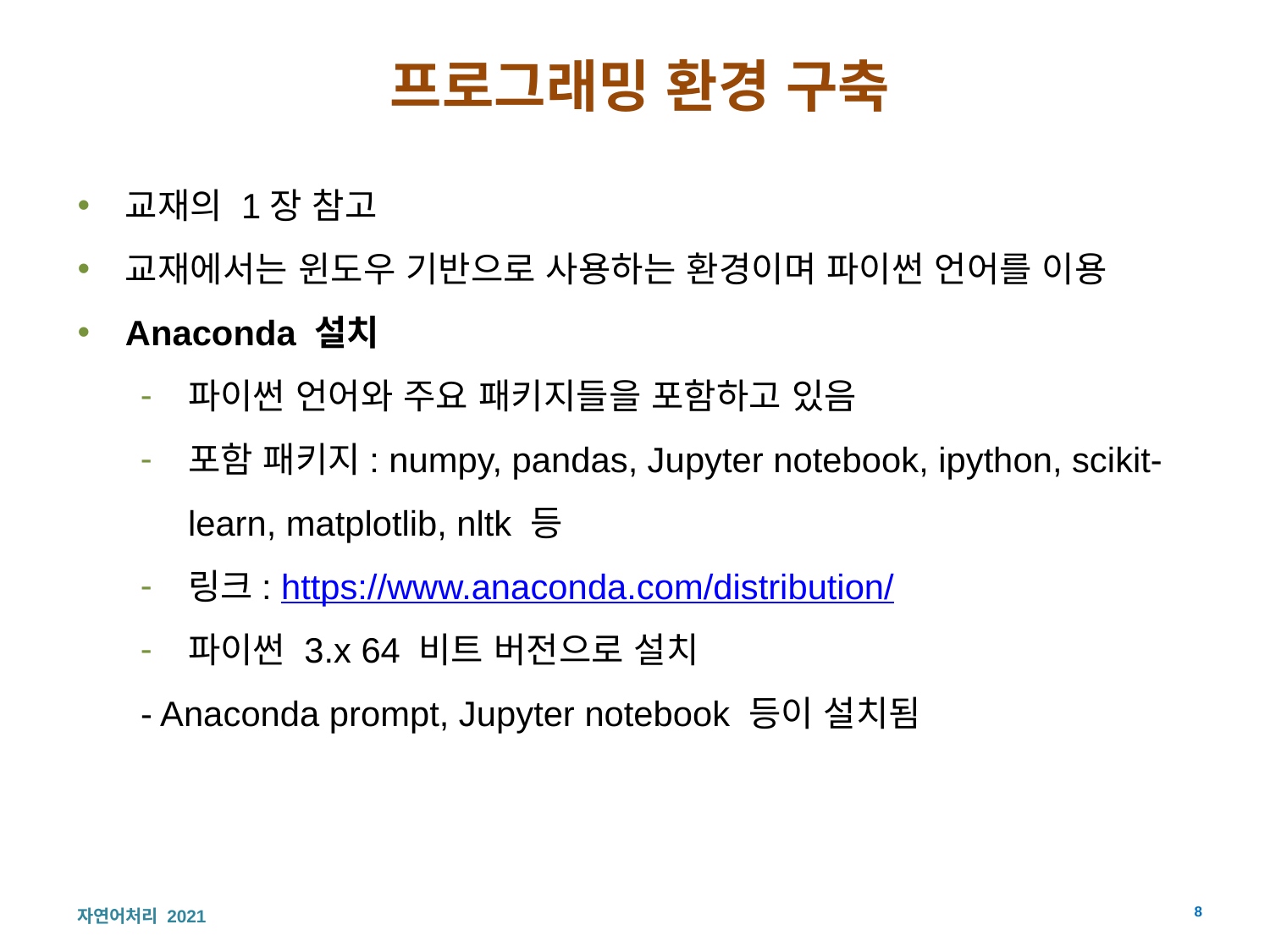

# 프로그래밍 환경 구축
교재의 1장 참고
교재에서는 윈도우 기반으로 사용하는 환경이며 파이썬 언어를 이용
Anaconda 설치
파이썬 언어와 주요 패키지들을 포함하고 있음
포함 패키지: numpy, pandas, Jupyter notebook, ipython, scikit-learn, matplotlib, nltk 등
링크: https://www.anaconda.com/distribution/
파이썬 3.x 64 비트 버전으로 설치
- Anaconda prompt, Jupyter notebook 등이 설치됨